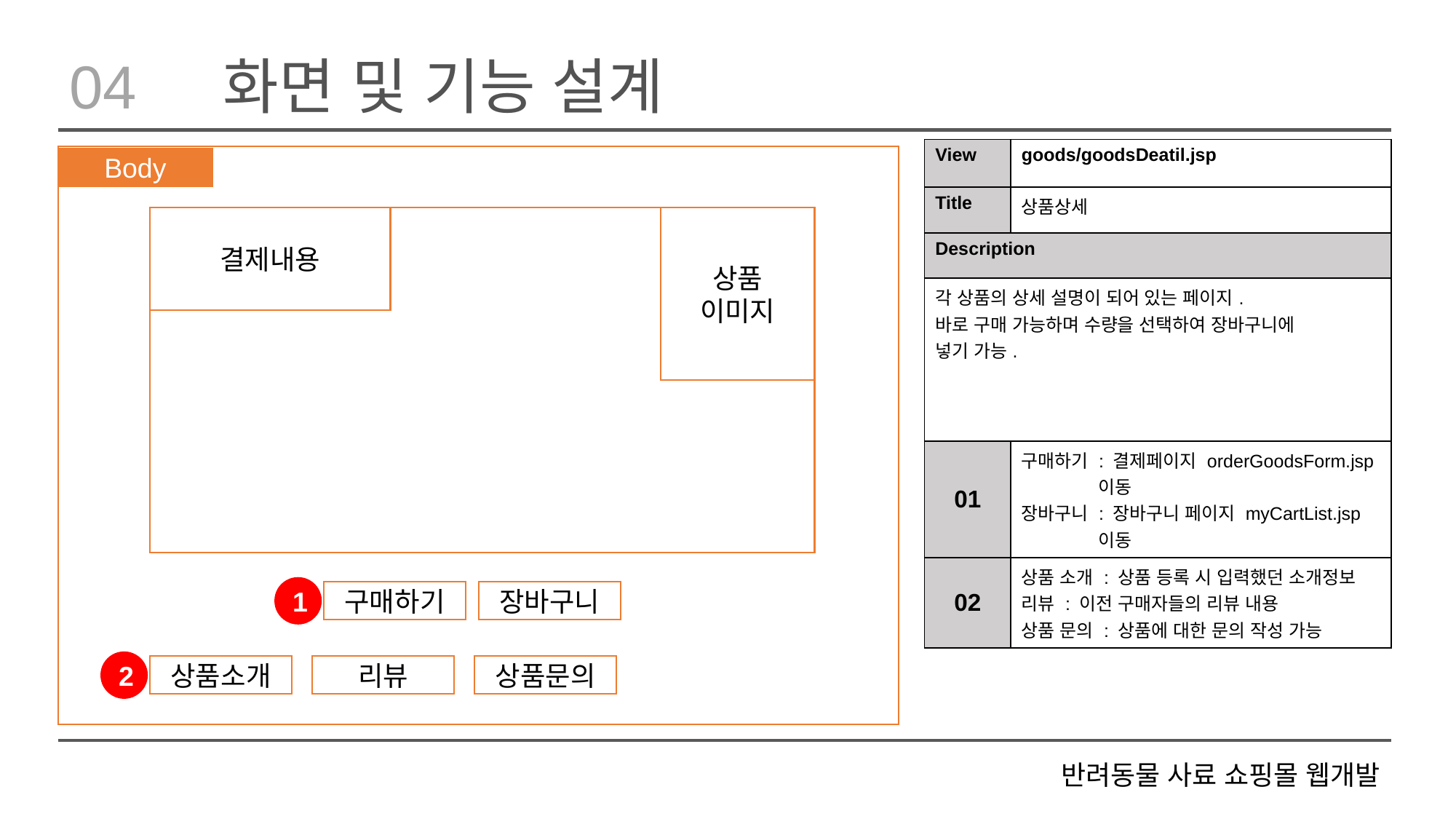

04
화면 및 기능 설계
| View | goods/goodsDeatil.jsp |
| --- | --- |
| Title | 상품상세 |
| Description |  |
| 각 상품의 상세 설명이 되어 있는 페이지. 바로 구매 가능하며 수량을 선택하여 장바구니에 넣기 가능. |  |
| 01 | 구매하기 : 결제페이지 orderGoodsForm.jsp 이동 장바구니 : 장바구니 페이지 myCartList.jsp 이동 |
| 02 | 상품 소개 : 상품 등록 시 입력했던 소개정보 리뷰 : 이전 구매자들의 리뷰 내용 상품 문의 : 상품에 대한 문의 작성 가능 |

Body
결제내용

상품
이미지
1
구매하기
장바구니
2
상품소개
리뷰
상품문의
반려동물 사료 쇼핑몰 웹개발